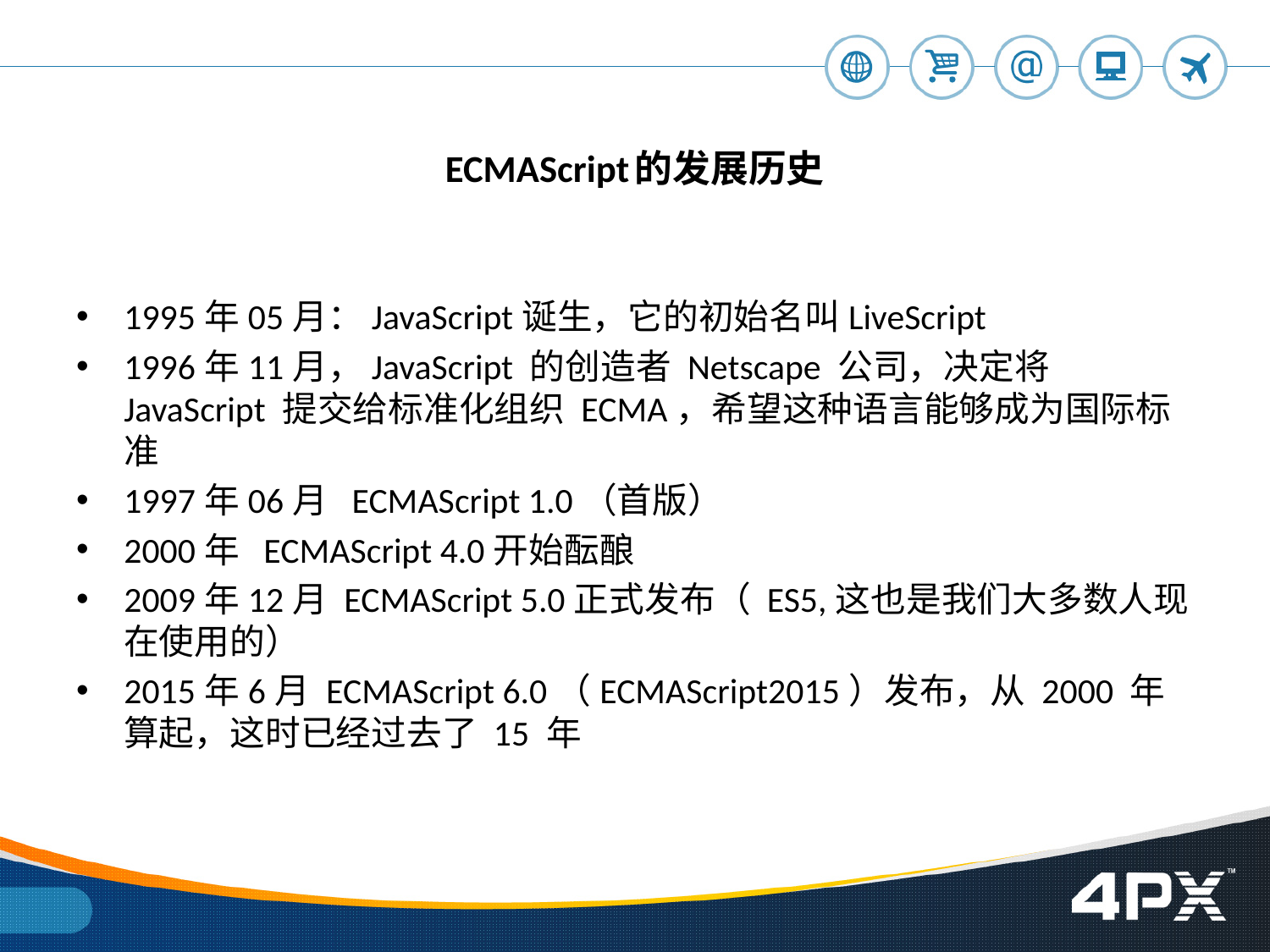

# ECMAScript的发展历史

1995年05月：JavaScript诞生，它的初始名叫LiveScript
1996年11月，JavaScript 的创造者 Netscape 公司，决定将 JavaScript 提交给标准化组织 ECMA，希望这种语言能够成为国际标准
1997年06月  ECMAScript 1.0（首版）
2000年  ECMAScript 4.0开始酝酿
2009年12月 ECMAScript 5.0正式发布（ ES5,这也是我们大多数人现在使用的）
2015年6月 ECMAScript 6.0（ECMAScript2015）发布，从 2000 年算起，这时已经过去了 15 年